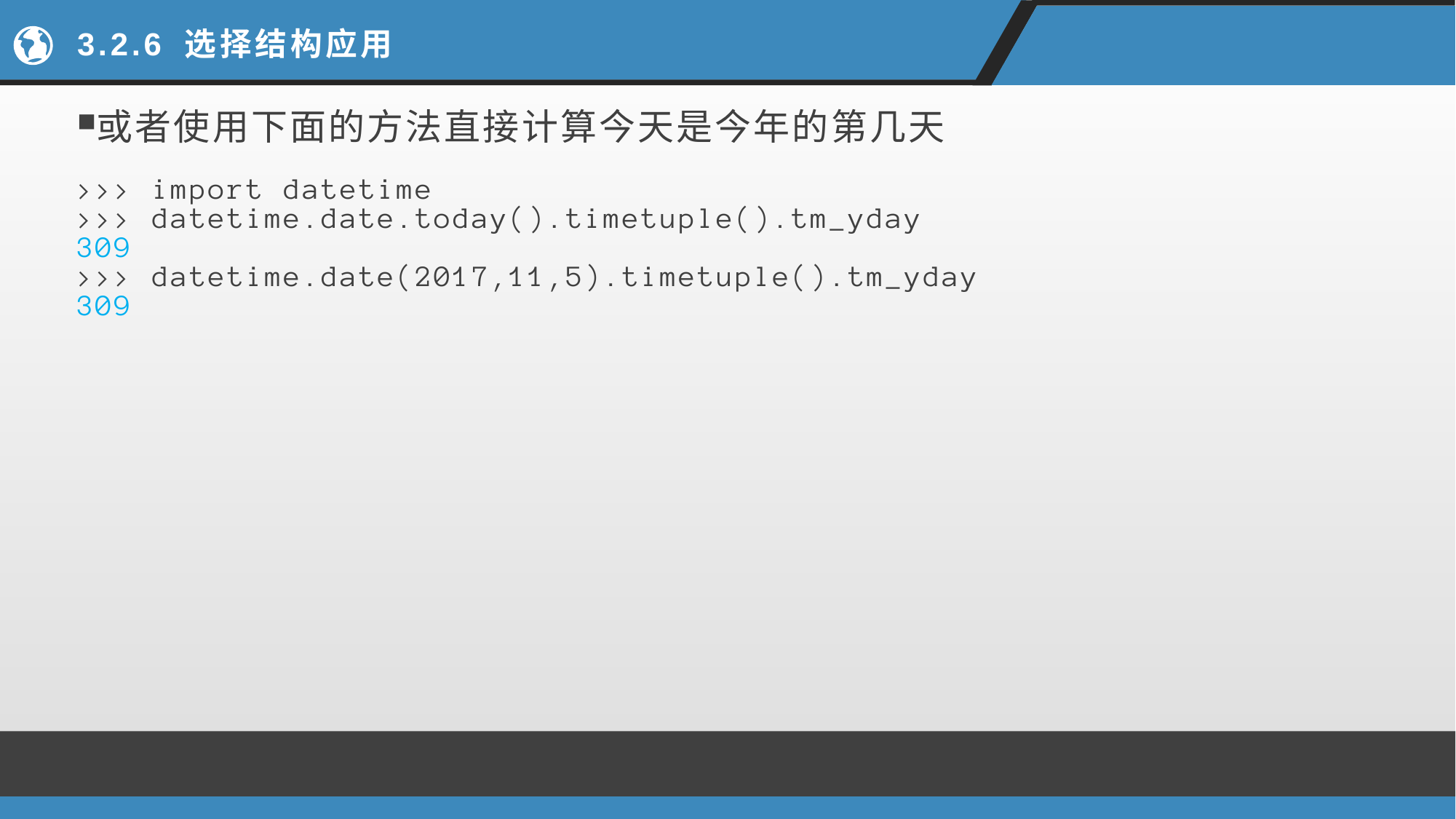

# 3.2.6 选择结构应用

或者使用下面的方法直接计算今天是今年的第几天

>>> import datetime
>>> datetime.date.today().timetuple().tm_yday
309
>>> datetime.date(2017,11,5).timetuple().tm_yday
309